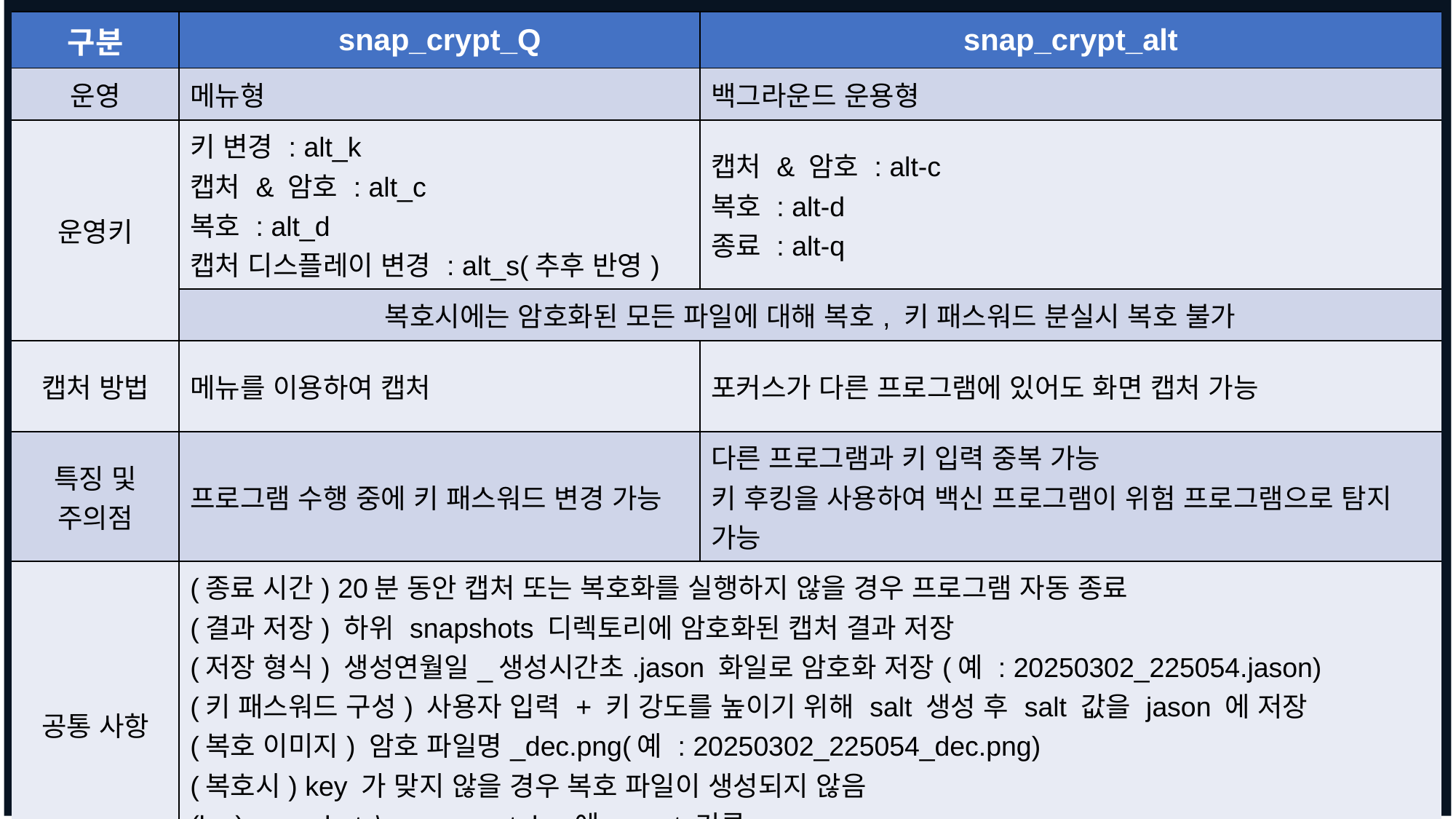

| 구분 | snap\_crypt\_Q | snap\_crypt\_alt |
| --- | --- | --- |
| 운영 | 메뉴형 | 백그라운드 운용형 |
| 운영키 | 키 변경 : alt\_k 캡처 & 암호 : alt\_c 복호 : alt\_d 캡처 디스플레이 변경 : alt\_s(추후 반영) | 캡처 & 암호 : alt-c 복호 : alt-d 종료 : alt-q |
|  | 복호시에는 암호화된 모든 파일에 대해 복호, 키 패스워드 분실시 복호 불가 |  |
| 캡처 방법 | 메뉴를 이용하여 캡처 | 포커스가 다른 프로그램에 있어도 화면 캡처 가능 |
| 특징 및 주의점 | 프로그램 수행 중에 키 패스워드 변경 가능 | 다른 프로그램과 키 입력 중복 가능 키 후킹을 사용하여 백신 프로그램이 위험 프로그램으로 탐지 가능 |
| 공통 사항 | (종료 시간) 20분 동안 캡처 또는 복호화를 실행하지 않을 경우 프로그램 자동 종료 (결과 저장) 하위 snapshots 디렉토리에 암호화된 캡처 결과 저장 (저장 형식) 생성연월일\_생성시간초.jason 화일로 암호화 저장(예 : 20250302\_225054.jason) (키 패스워드 구성) 사용자 입력 + 키 강도를 높이기 위해 salt 생성 후 salt 값을 jason 에 저장 (복호 이미지) 암호 파일명\_dec.png(예 : 20250302\_225054\_dec.png) (복호시) key 가 맞지 않을 경우 복호 파일이 생성되지 않음 (log) snapshots\snap\_crypt\_log에 event 기록 (기타) 실행시 프로그램 언패킹 시간이 필요하여 초기 시간이 조금 걸림 |  |